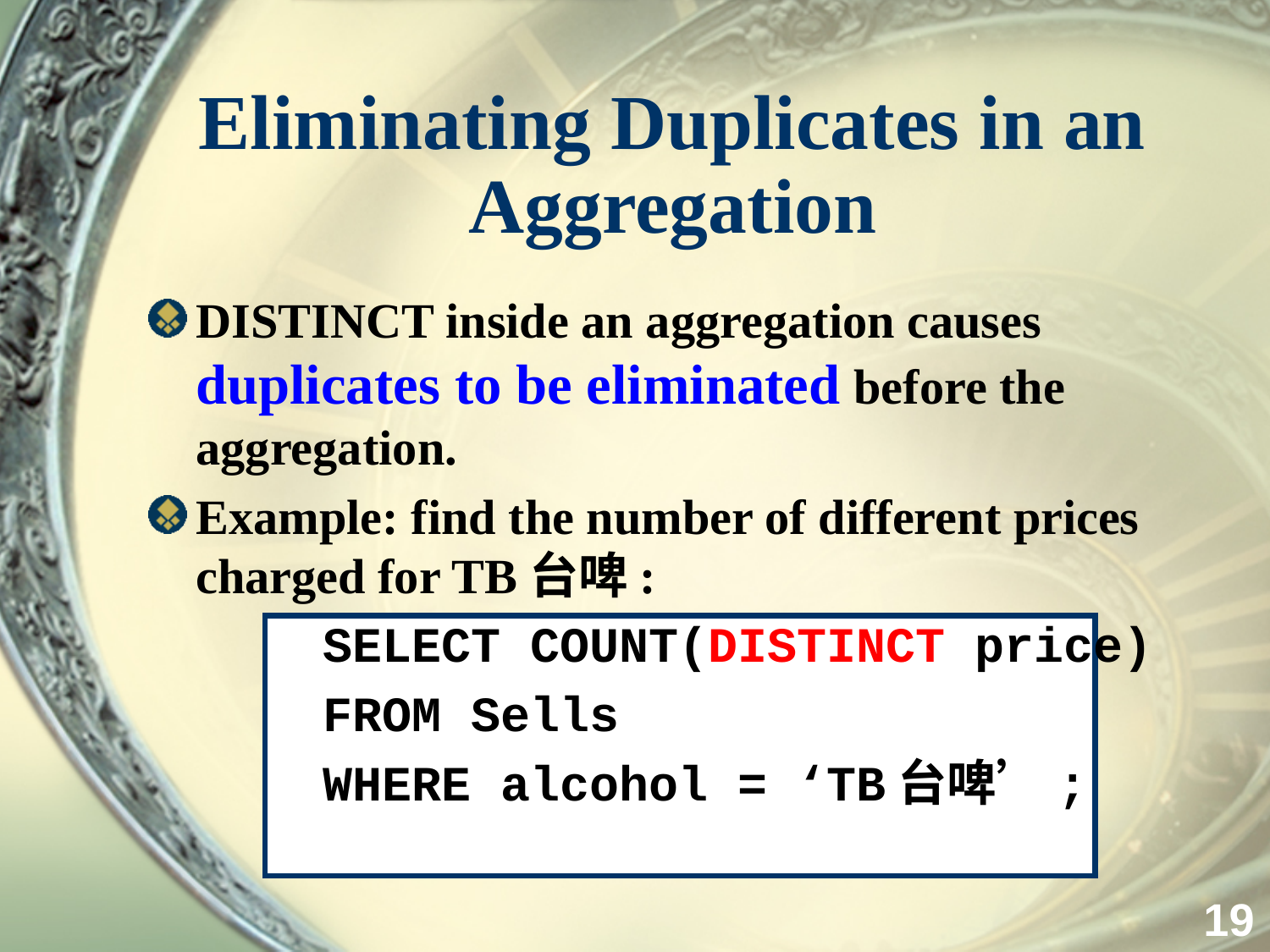

# Eliminating Duplicates in an Aggregation
DISTINCT inside an aggregation causes duplicates to be eliminated before the aggregation.
Example: find the number of different prices charged for TB台啤:
		SELECT COUNT(DISTINCT price)
		FROM Sells
		WHERE alcohol = ‘TB台啤’;

19